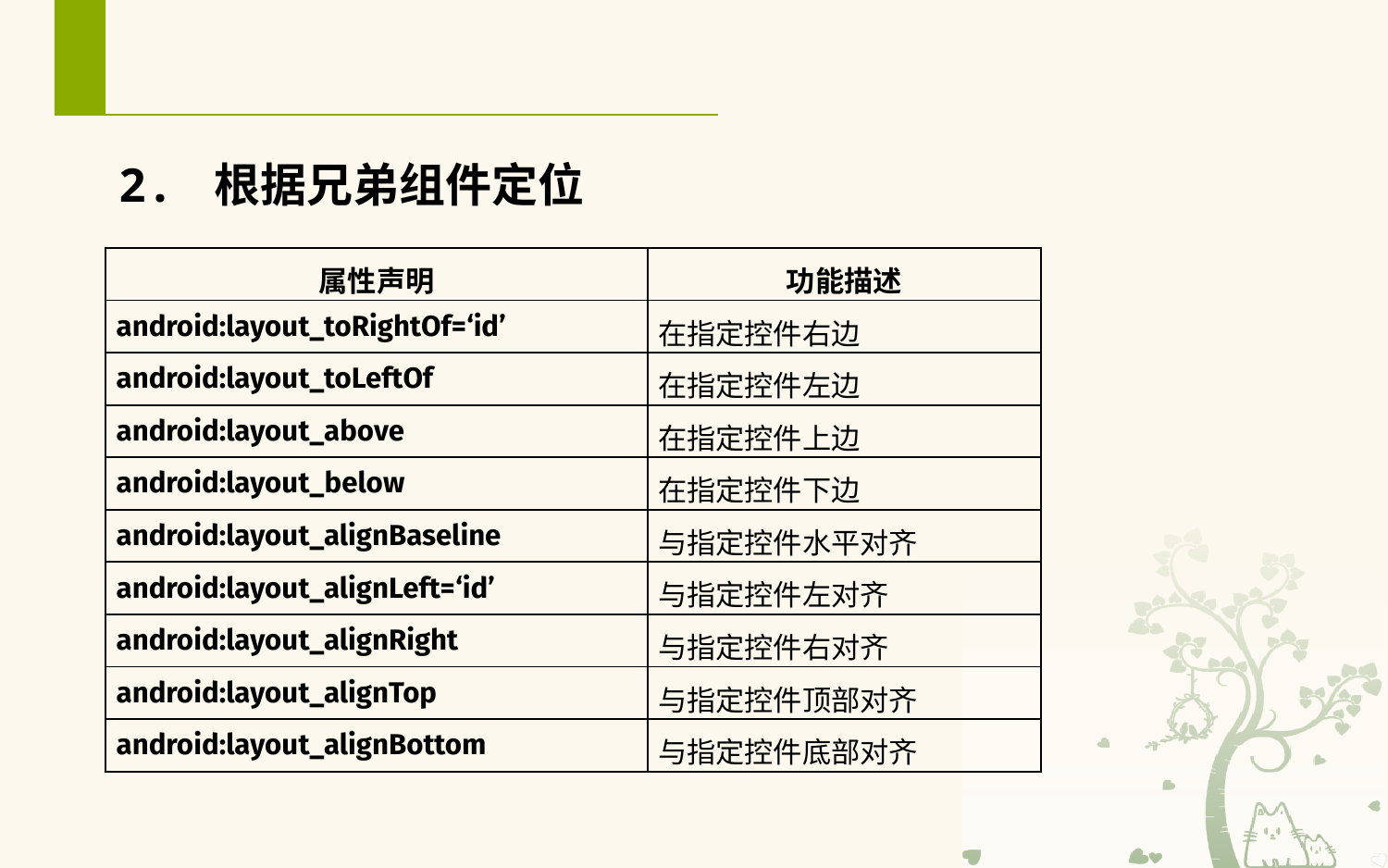

# 3.4.2相对布局（RelativeLayout）
2. 根据兄弟组件定位
| 属性声明 | 功能描述 |
| --- | --- |
| android:layout\_toRightOf=‘id’ | 在指定控件右边 |
| android:layout\_toLeftOf | 在指定控件左边 |
| android:layout\_above | 在指定控件上边 |
| android:layout\_below | 在指定控件下边 |
| android:layout\_alignBaseline | 与指定控件水平对齐 |
| android:layout\_alignLeft=‘id’ | 与指定控件左对齐 |
| android:layout\_alignRight | 与指定控件右对齐 |
| android:layout\_alignTop | 与指定控件顶部对齐 |
| android:layout\_alignBottom | 与指定控件底部对齐 |